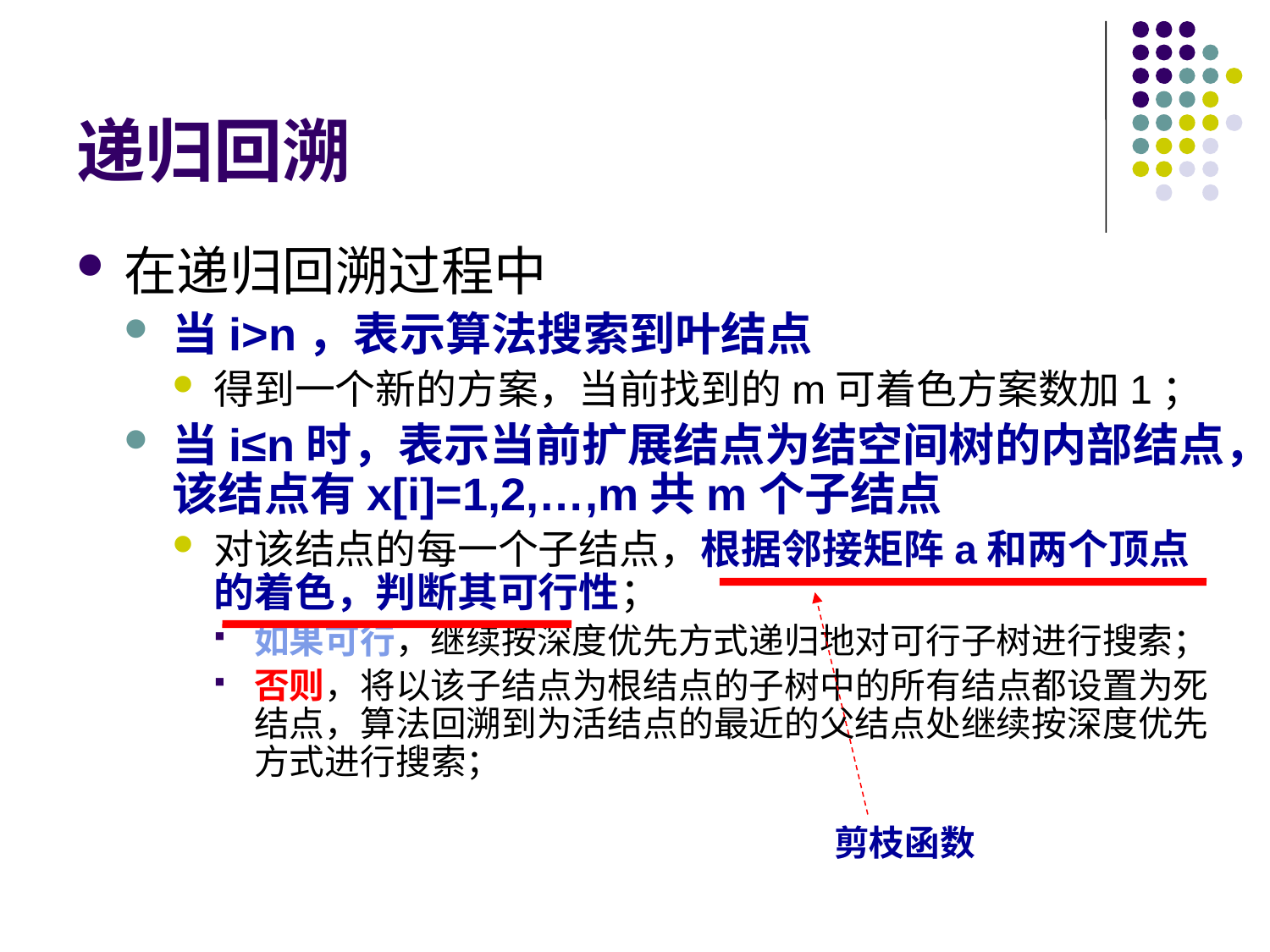

# 递归回溯
在递归回溯过程中
当i>n，表示算法搜索到叶结点
得到一个新的方案，当前找到的m可着色方案数加1；
当i≤n时，表示当前扩展结点为结空间树的内部结点，该结点有x[i]=1,2,…,m共m个子结点
对该结点的每一个子结点，根据邻接矩阵a和两个顶点的着色，判断其可行性；
如果可行，继续按深度优先方式递归地对可行子树进行搜索；
否则，将以该子结点为根结点的子树中的所有结点都设置为死结点，算法回溯到为活结点的最近的父结点处继续按深度优先方式进行搜索；

剪枝函数